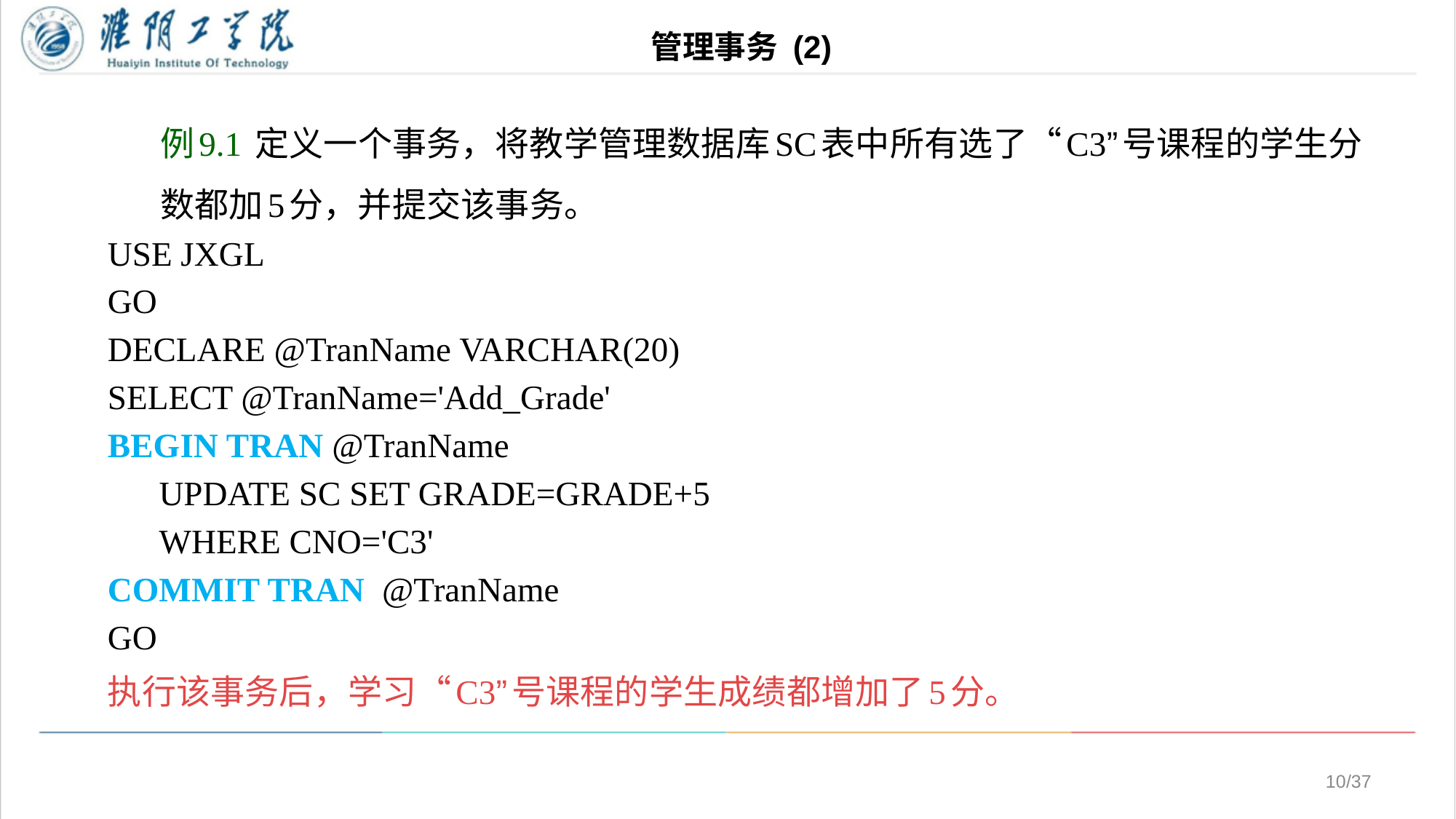

# 管理事务 (2)
例9.1 定义一个事务，将教学管理数据库SC表中所有选了“C3”号课程的学生分数都加5分，并提交该事务。
USE JXGL
GO
DECLARE @TranName VARCHAR(20)
SELECT @TranName='Add_Grade'
BEGIN TRAN @TranName
      UPDATE SC SET GRADE=GRADE+5
      WHERE CNO='C3'
COMMIT TRAN  @TranName
GO
执行该事务后，学习“C3”号课程的学生成绩都增加了5分。

10/37